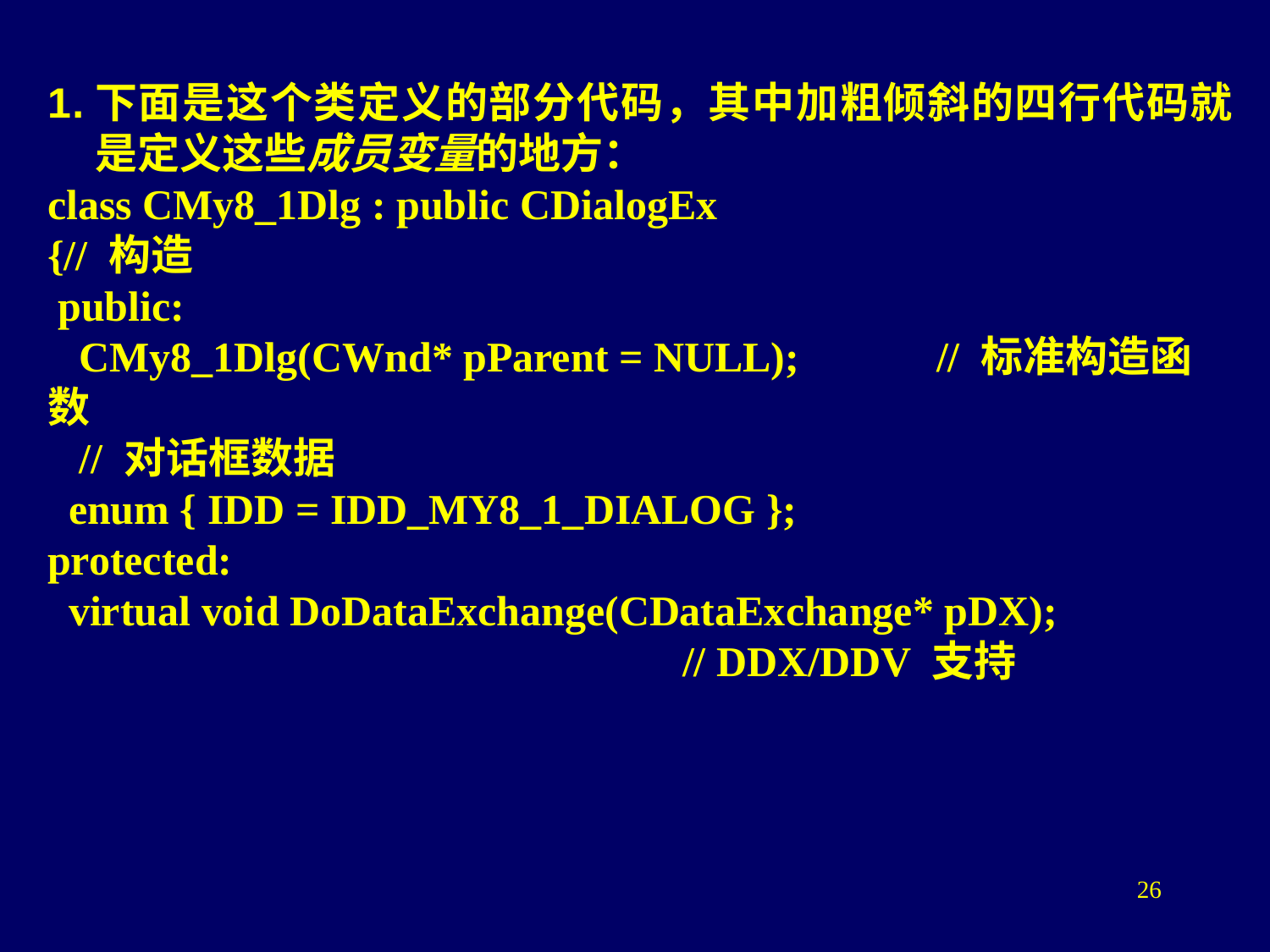

下面是这个类定义的部分代码，其中加粗倾斜的四行代码就是定义这些成员变量的地方：
class CMy8_1Dlg : public CDialogEx
{// 构造
 public:
   CMy8_1Dlg(CWnd* pParent = NULL);	 	// 标准构造函数
   // 对话框数据
  enum { IDD = IDD_MY8_1_DIALOG };
protected:
  virtual void DoDataExchange(CDataExchange* pDX);
						// DDX/DDV 支持
26